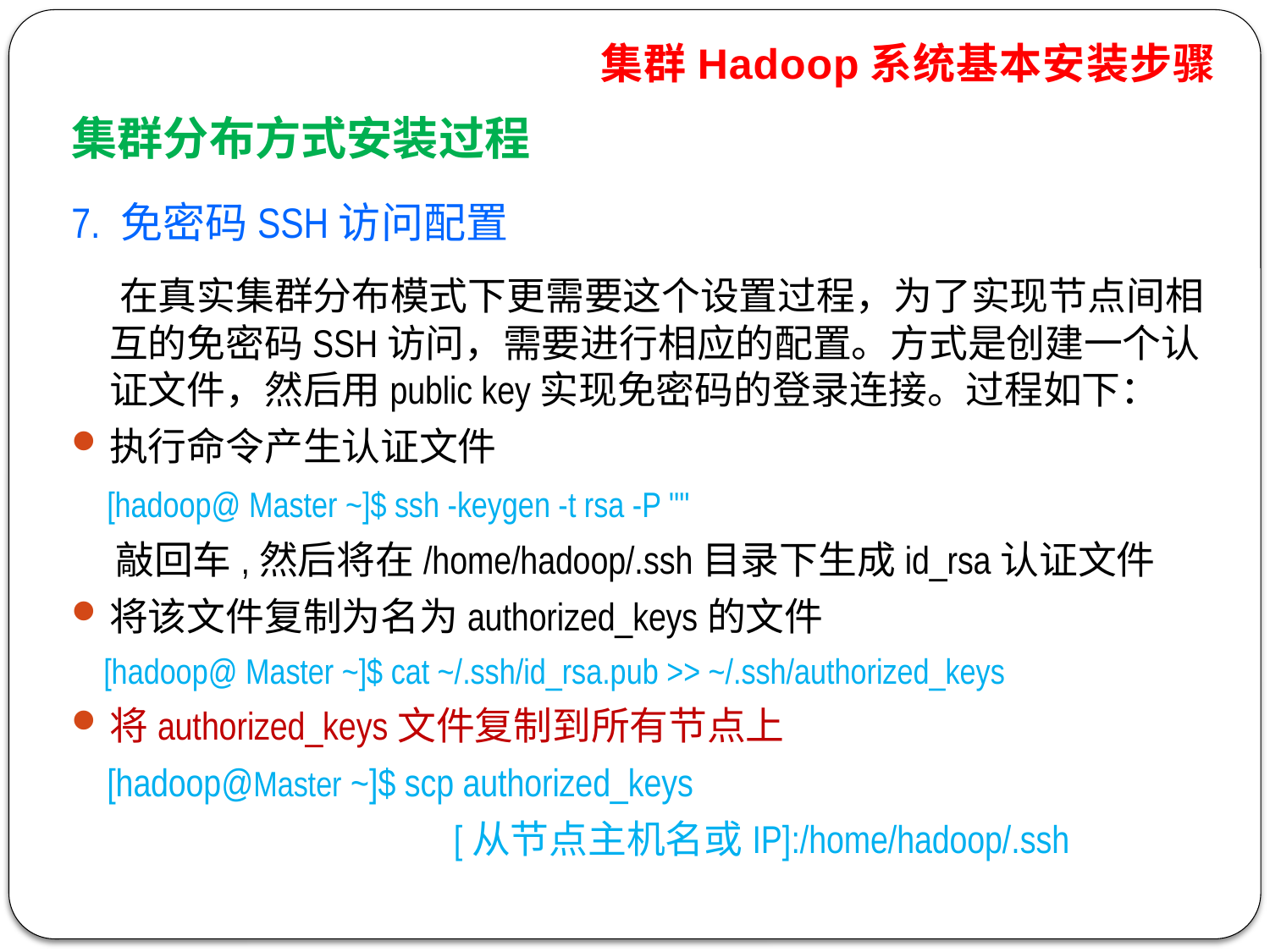

集群Hadoop系统基本安装步骤
集群分布方式安装过程
7. 免密码SSH访问配置
    在真实集群分布模式下更需要这个设置过程，为了实现节点间相互的免密码SSH访问，需要进行相应的配置。方式是创建一个认证文件，然后用public key实现免密码的登录连接。过程如下：
执行命令产生认证文件
    [hadoop@ Master ~]$ ssh -keygen -t rsa -P ""
    敲回车,然后将在/home/hadoop/.ssh目录下生成id_rsa认证文件
将该文件复制为名为authorized_keys的文件
    [hadoop@ Master ~]$ cat ~/.ssh/id_rsa.pub >> ~/.ssh/authorized_keys
将authorized_keys文件复制到所有节点上
    [hadoop@Master ~]$ scp authorized_keys
                                           [从节点主机名或IP]:/home/hadoop/.ssh